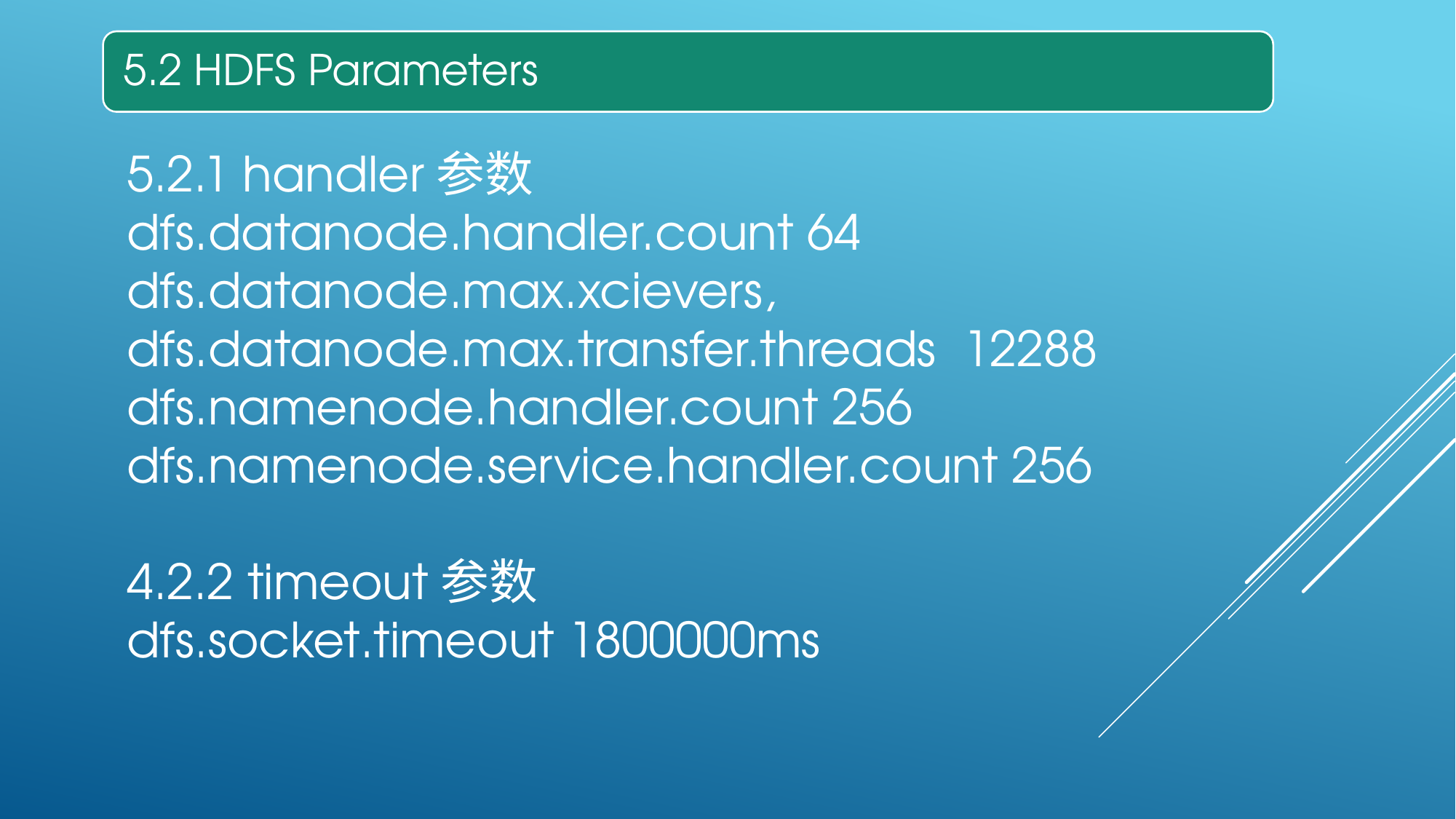

5.2 HDFS Parameters
5.2.1 handler参数
dfs.datanode.handler.count 64
dfs.datanode.max.xcievers,
dfs.datanode.max.transfer.threads  12288
dfs.namenode.handler.count 256
dfs.namenode.service.handler.count 256

4.2.2 timeout参数
dfs.socket.timeout 1800000ms